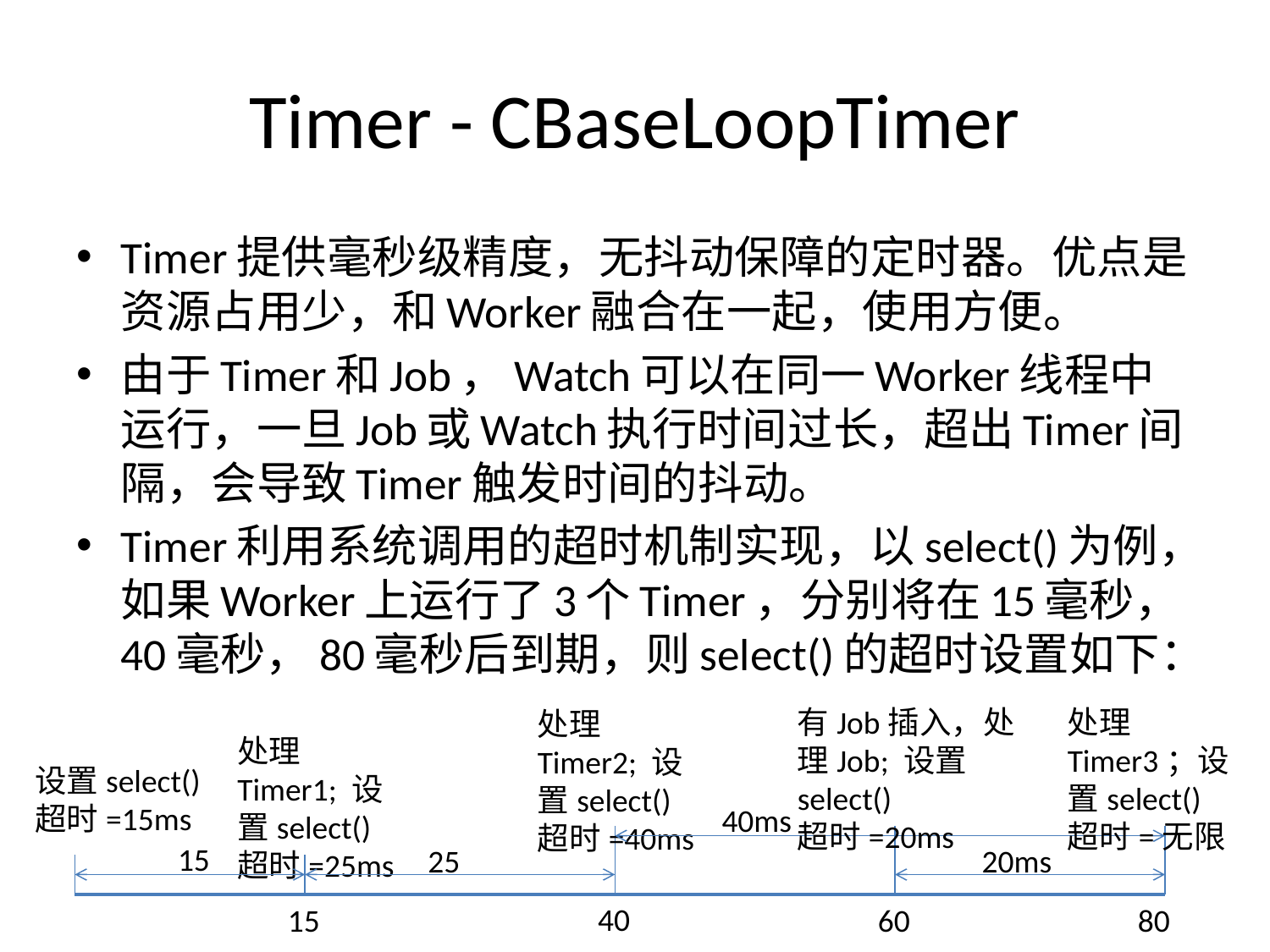

# Timer - CBaseLoopTimer
Timer提供毫秒级精度，无抖动保障的定时器。优点是资源占用少，和Worker融合在一起，使用方便。
由于Timer和Job，Watch可以在同一Worker线程中运行，一旦Job或Watch执行时间过长，超出Timer间隔，会导致Timer触发时间的抖动。
Timer利用系统调用的超时机制实现，以select()为例，如果Worker上运行了3个Timer，分别将在15毫秒，40毫秒，80毫秒后到期，则select()的超时设置如下：
有Job插入，处理Job; 设置select()
超时=20ms
处理Timer3；设置select()超时=无限
处理Timer2; 设置select()
超时=40ms
处理Timer1; 设置select()
超时=25ms
设置select()
超时=15ms
40ms
15
20ms
25
40
15
60
80